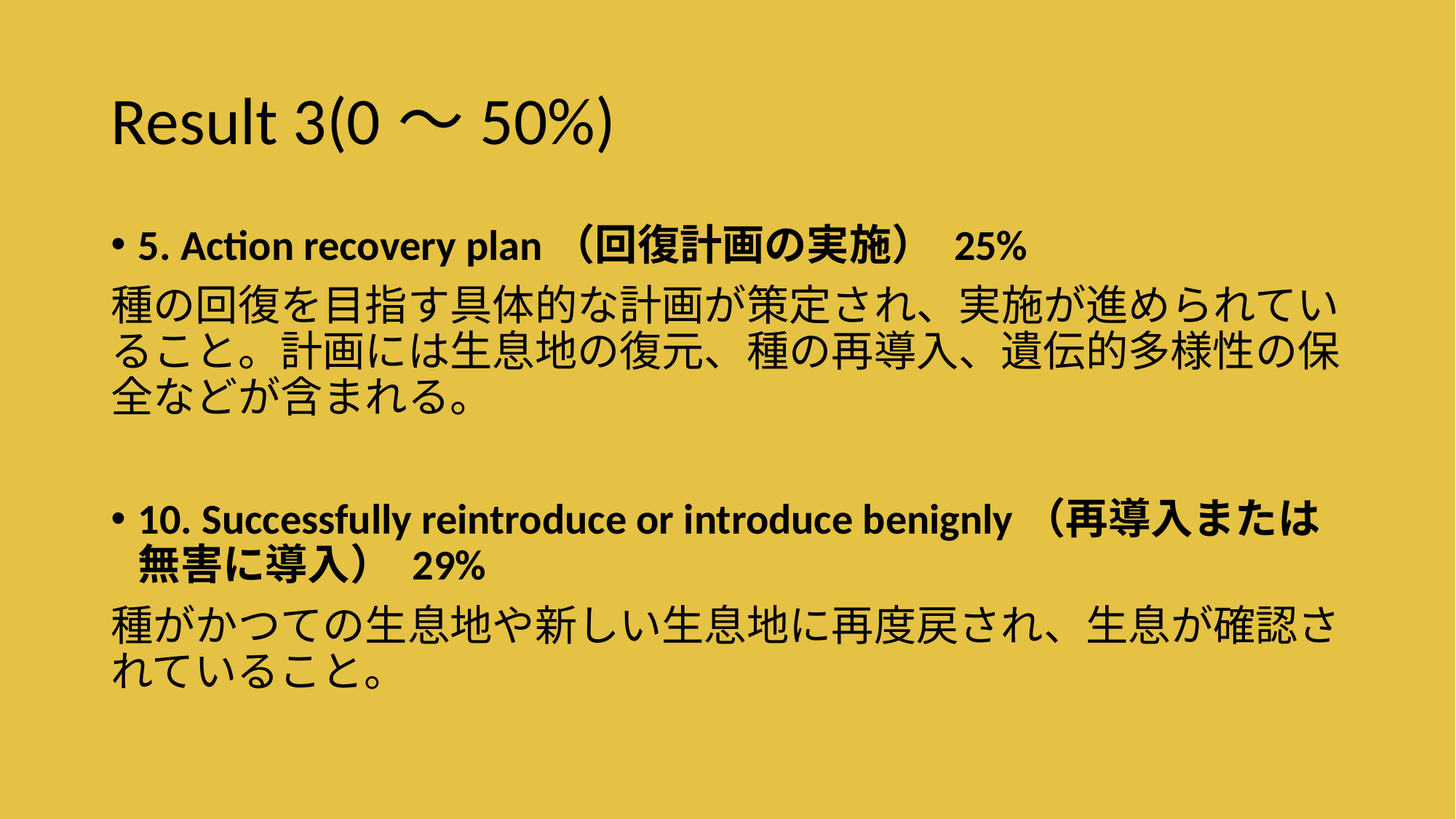

# Result 3(0〜50%)
5. Action recovery plan（回復計画の実施） 25%
種の回復を目指す具体的な計画が策定され、実施が進められていること。計画には生息地の復元、種の再導入、遺伝的多様性の保全などが含まれる。

10. Successfully reintroduce or introduce benignly（再導入または無害に導入） 29%
種がかつての生息地や新しい生息地に再度戻され、生息が確認されていること。